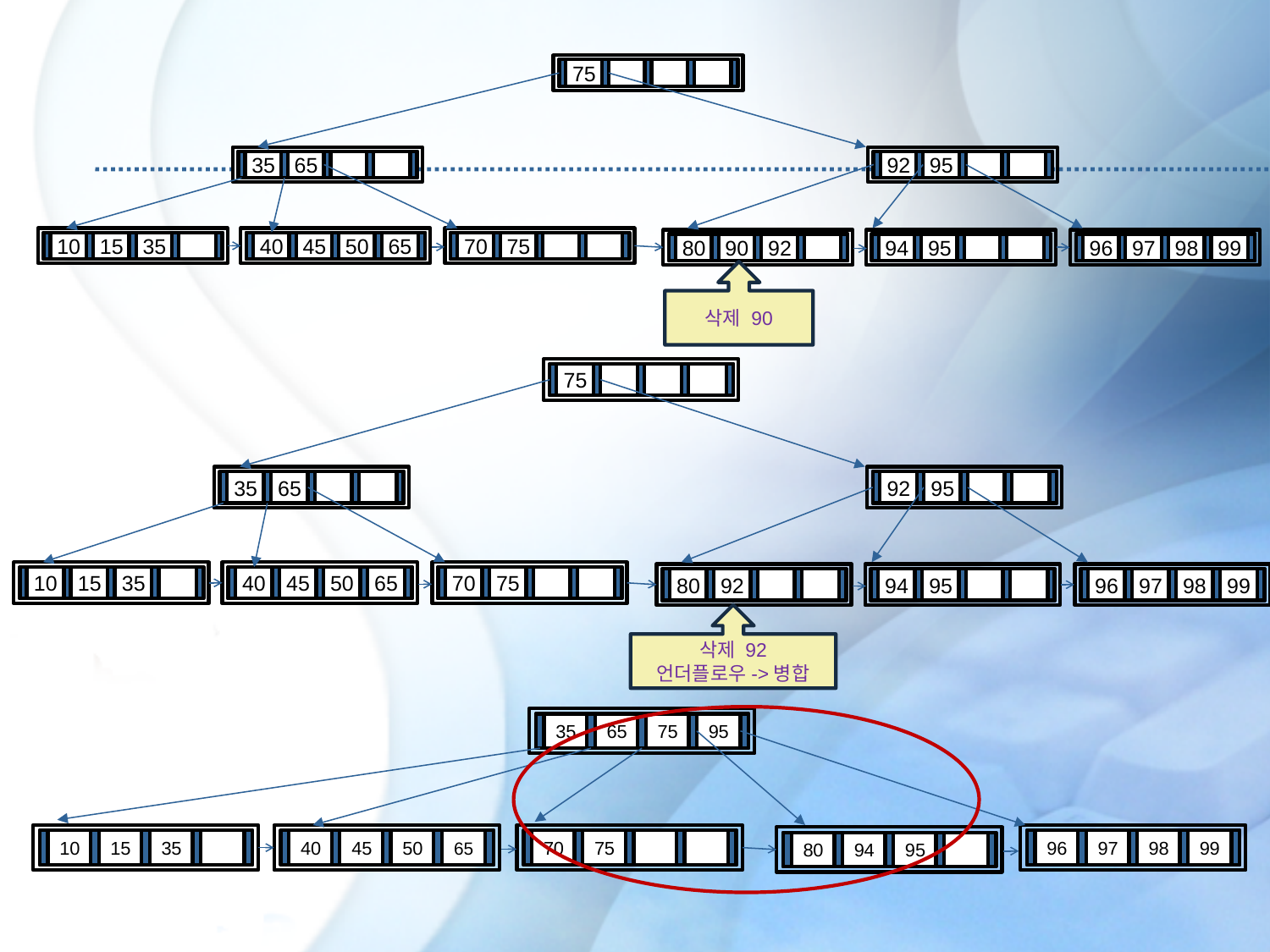

75

35

65

92

95

10

15

35

40

45

50

65

70

75

80

90

92

94

95

96

97

98

99

삭제 90

75

35

65

92

95

10

15

35

40

45

50

65

70

75

80

92

94

95

96

97

98

99

삭제 92
언더플로우->병합

35

65

75

95

10

15

35

40

45

50

65

70

75

96

97

98

99

80

94

95